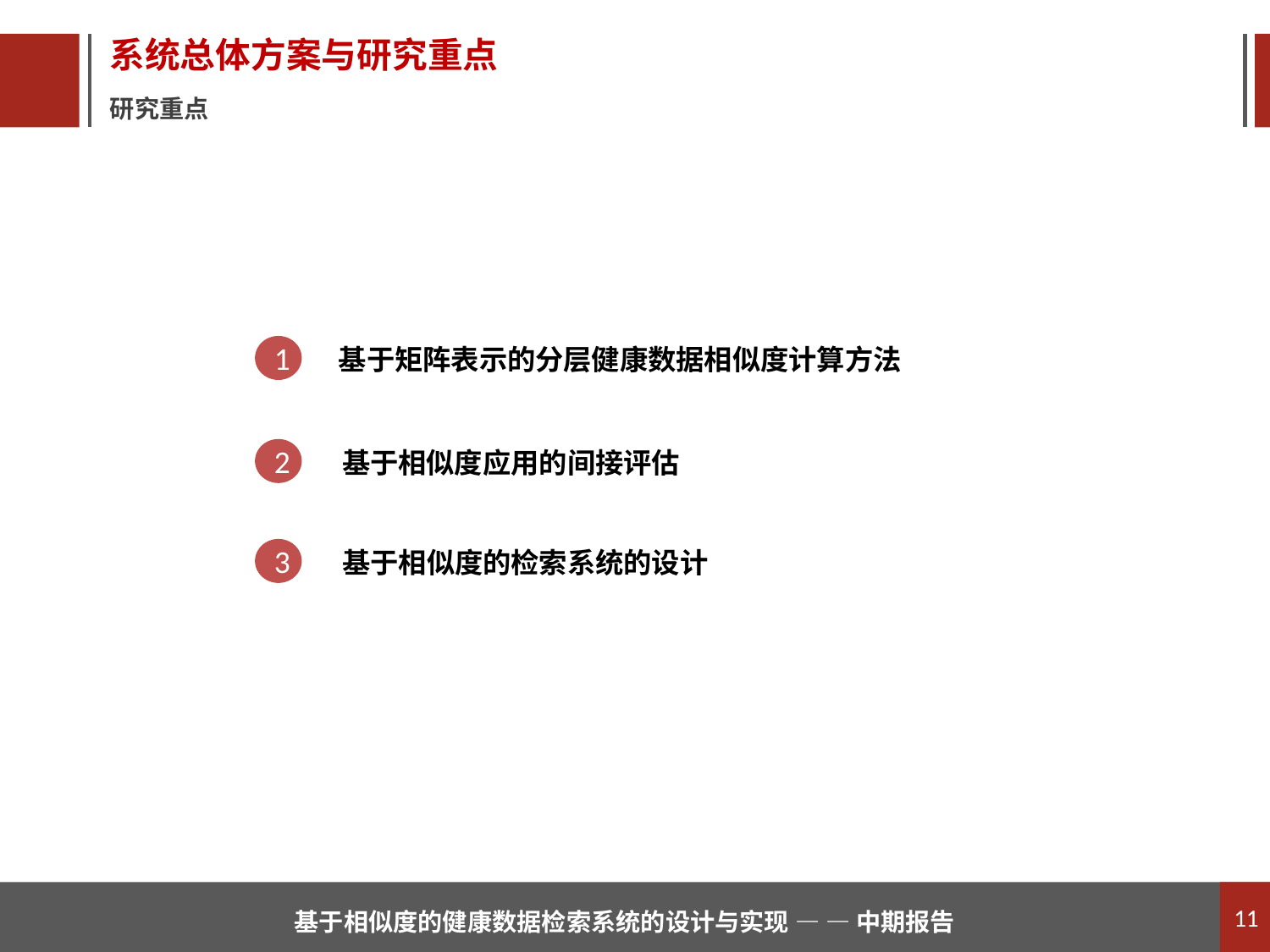

系统总体方案与研究重点

研究重点
1
基于矩阵表示的分层健康数据相似度计算方法
2
基于相似度应用的间接评估
3
基于相似度的检索系统的设计

11
基于相似度的健康数据检索系统的设计与实现 — — 中期报告